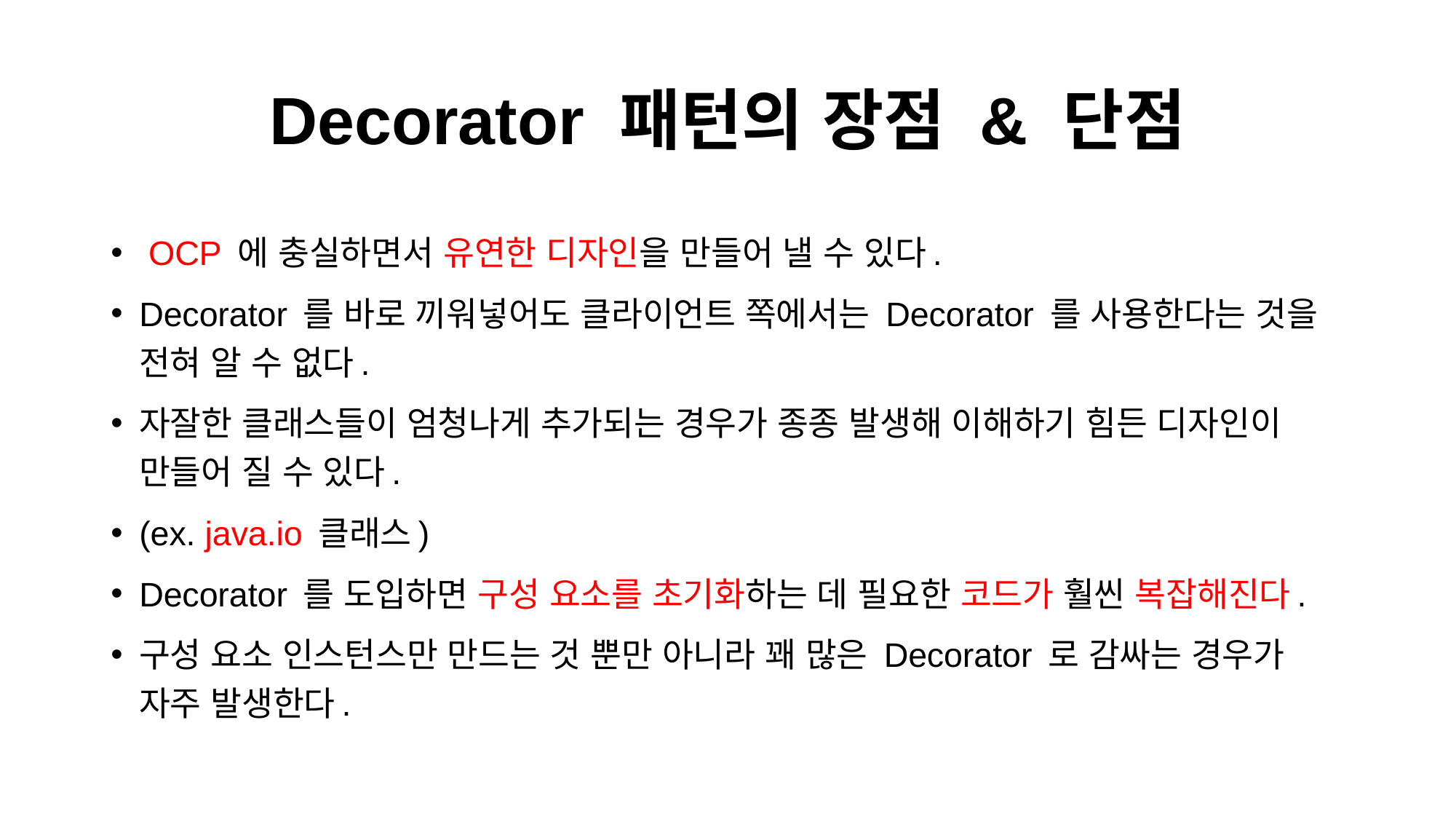

# Decorator 패턴의 장점 & 단점
 OCP 에 충실하면서 유연한 디자인을 만들어 낼 수 있다.
Decorator 를 바로 끼워넣어도 클라이언트 쪽에서는 Decorator 를 사용한다는 것을 전혀 알 수 없다.
자잘한 클래스들이 엄청나게 추가되는 경우가 종종 발생해 이해하기 힘든 디자인이 만들어 질 수 있다.
(ex. java.io 클래스)
Decorator 를 도입하면 구성 요소를 초기화하는 데 필요한 코드가 훨씬 복잡해진다.
구성 요소 인스턴스만 만드는 것 뿐만 아니라 꽤 많은 Decorator 로 감싸는 경우가 자주 발생한다.